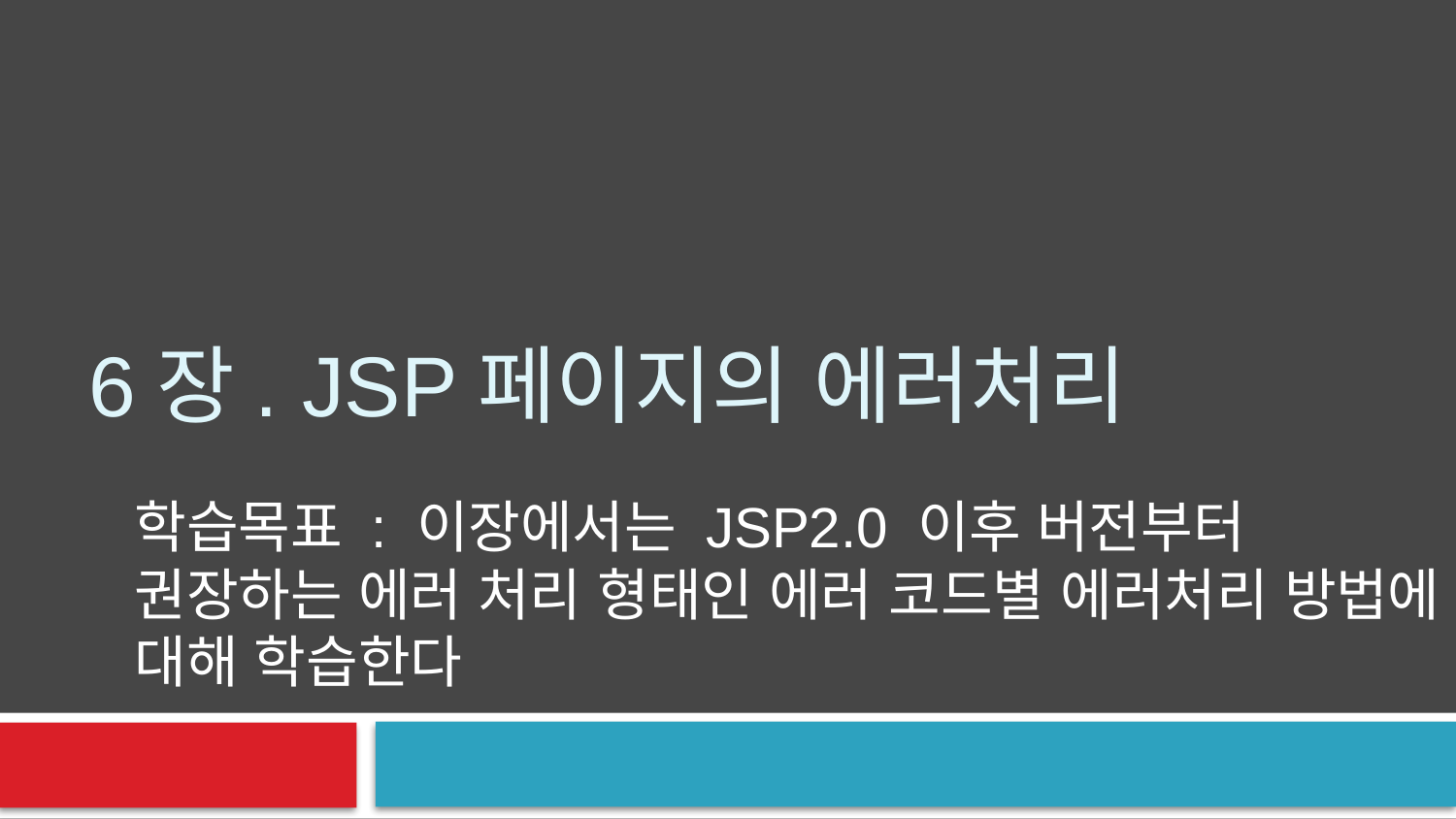

# 6장. JSP페이지의 에러처리
학습목표 : 이장에서는 JSP2.0 이후 버전부터 권장하는 에러 처리 형태인 에러 코드별 에러처리 방법에 대해 학습한다